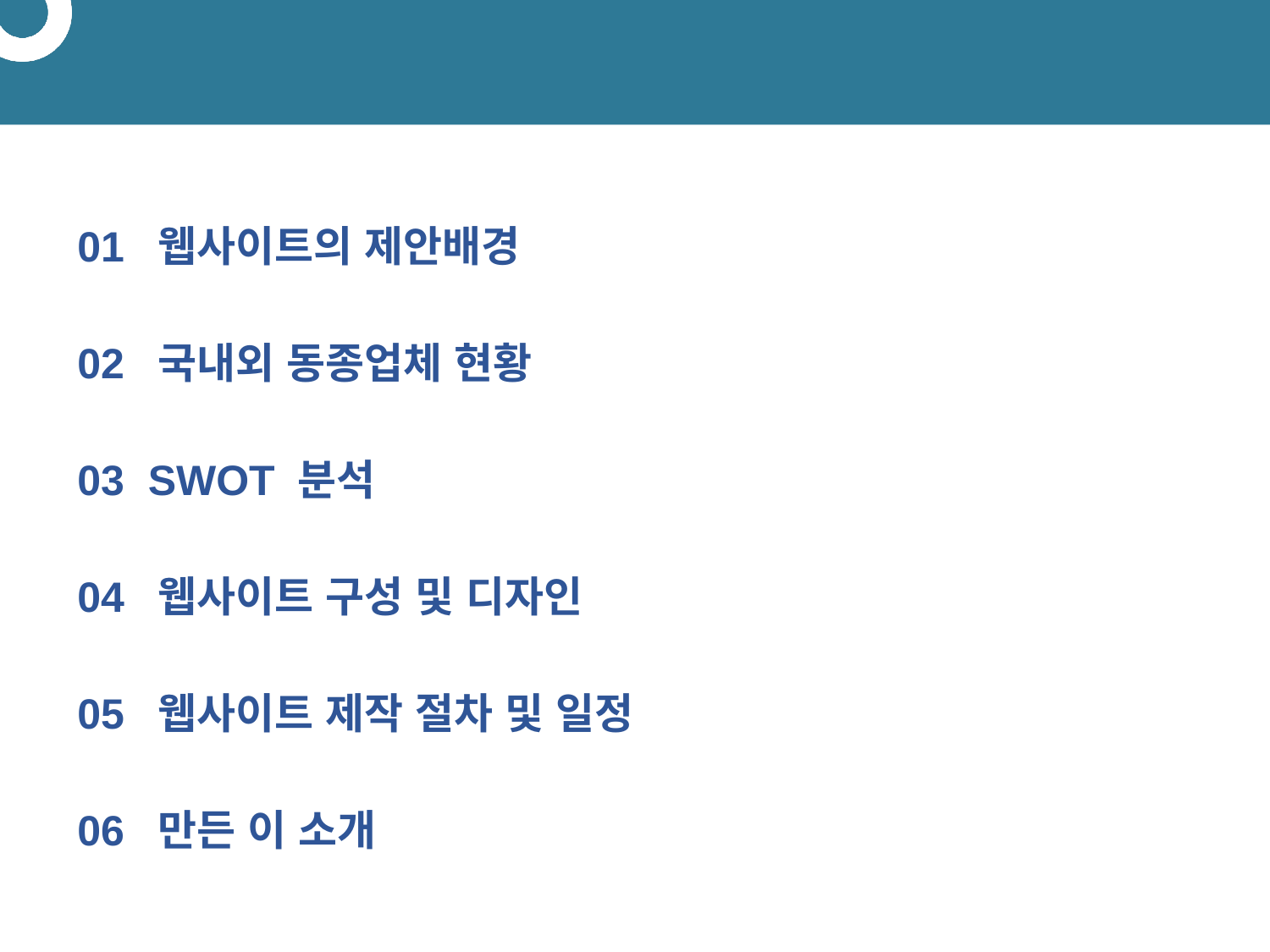

# 목  차
01  웹사이트의 제안배경

02  국내외 동종업체 현황

03  SWOT 분석

04  웹사이트 구성 및 디자인

05  웹사이트 제작 절차 및 일정

06  만든 이 소개